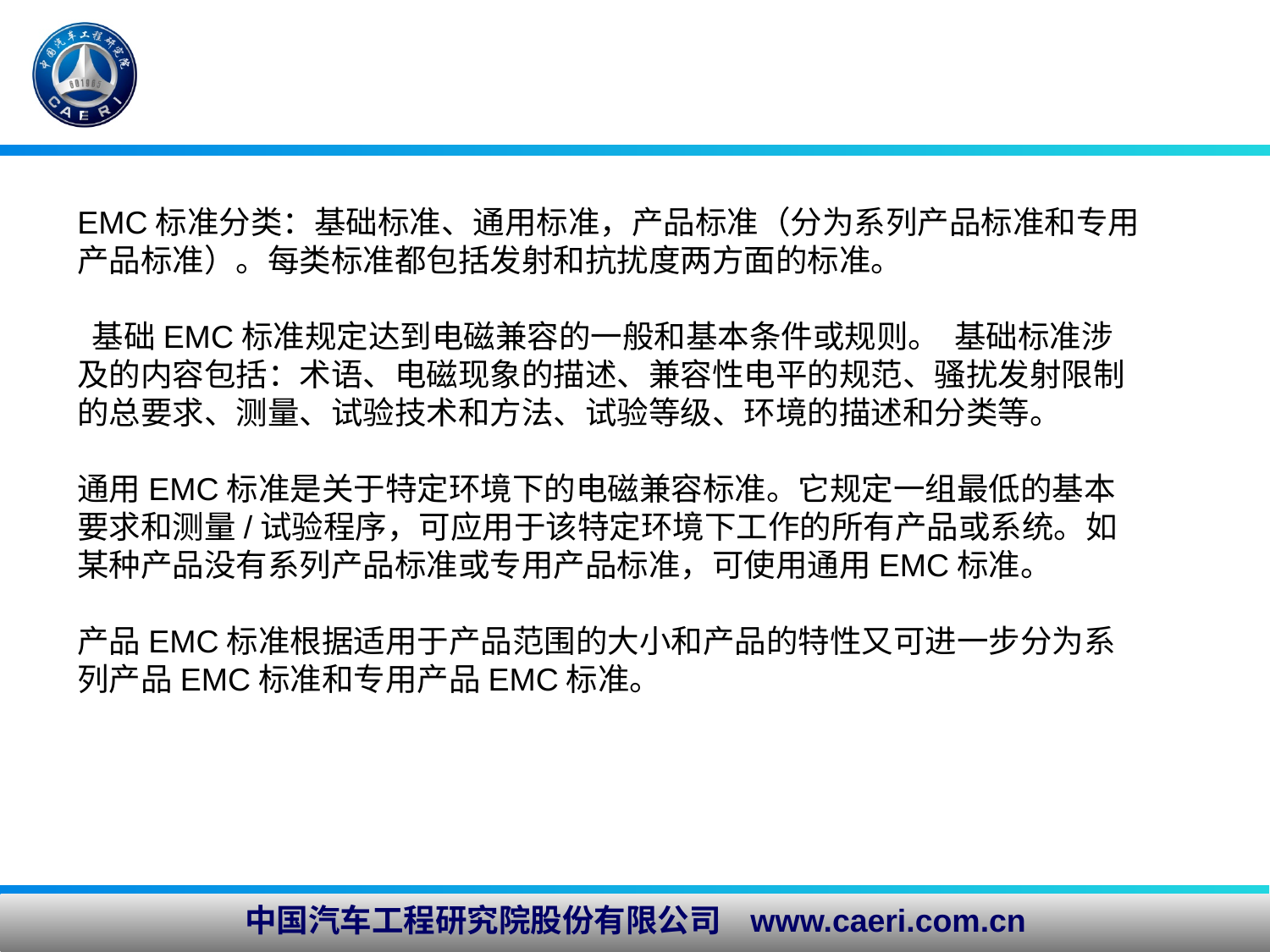

EMC标准分类：基础标准、通用标准，产品标准（分为系列产品标准和专用产品标准）。每类标准都包括发射和抗扰度两方面的标准。

 基础EMC标准规定达到电磁兼容的一般和基本条件或规则。  基础标准涉及的内容包括：术语、电磁现象的描述、兼容性电平的规范、骚扰发射限制的总要求、测量、试验技术和方法、试验等级、环境的描述和分类等。

通用EMC标准是关于特定环境下的电磁兼容标准。它规定一组最低的基本要求和测量/试验程序，可应用于该特定环境下工作的所有产品或系统。如某种产品没有系列产品标准或专用产品标准，可使用通用EMC标准。

产品EMC标准根据适用于产品范围的大小和产品的特性又可进一步分为系列产品EMC标准和专用产品EMC标准。